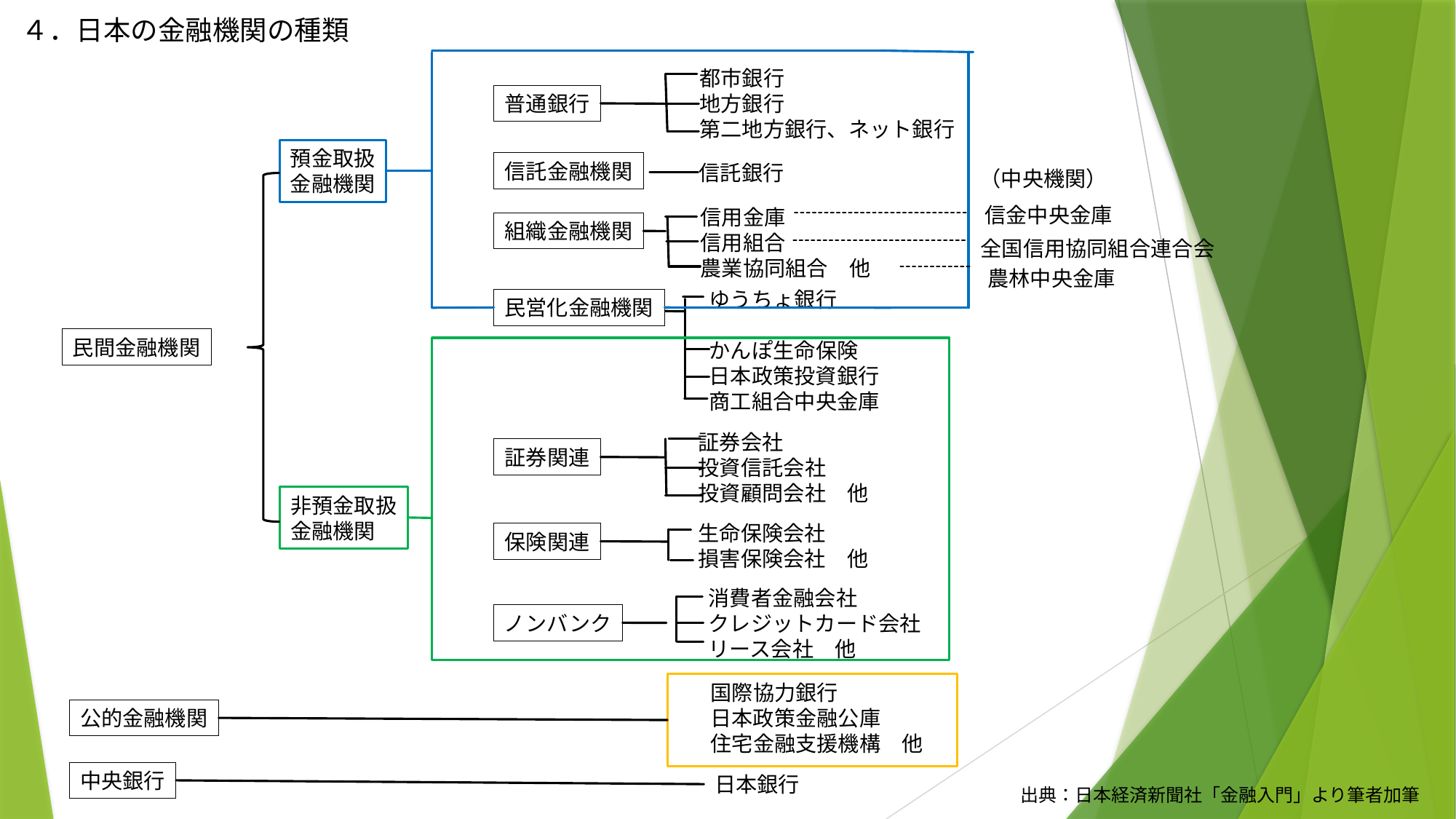

４．日本の金融機関の種類
都市銀行
地方銀行
第二地方銀行、ネット銀行
普通銀行
預金取扱
金融機関
信託金融機関
信託銀行
（中央機関）

信金中央金庫
信用金庫
信用組合
農業協同組合　他
組織金融機関
全国信用協同組合連合会
農林中央金庫
ゆうちょ銀行

かんぽ生命保険
日本政策投資銀行
商工組合中央金庫
民営化金融機関
民間金融機関

証券会社
投資信託会社
投資顧問会社　他
証券関連
非預金取扱
金融機関
生命保険会社
損害保険会社　他
保険関連
消費者金融会社
クレジットカード会社
リース会社　他
ノンバンク

国際協力銀行
日本政策金融公庫
住宅金融支援機構　他
公的金融機関
中央銀行
日本銀行
出典：日本経済新聞社「金融入門」より筆者加筆